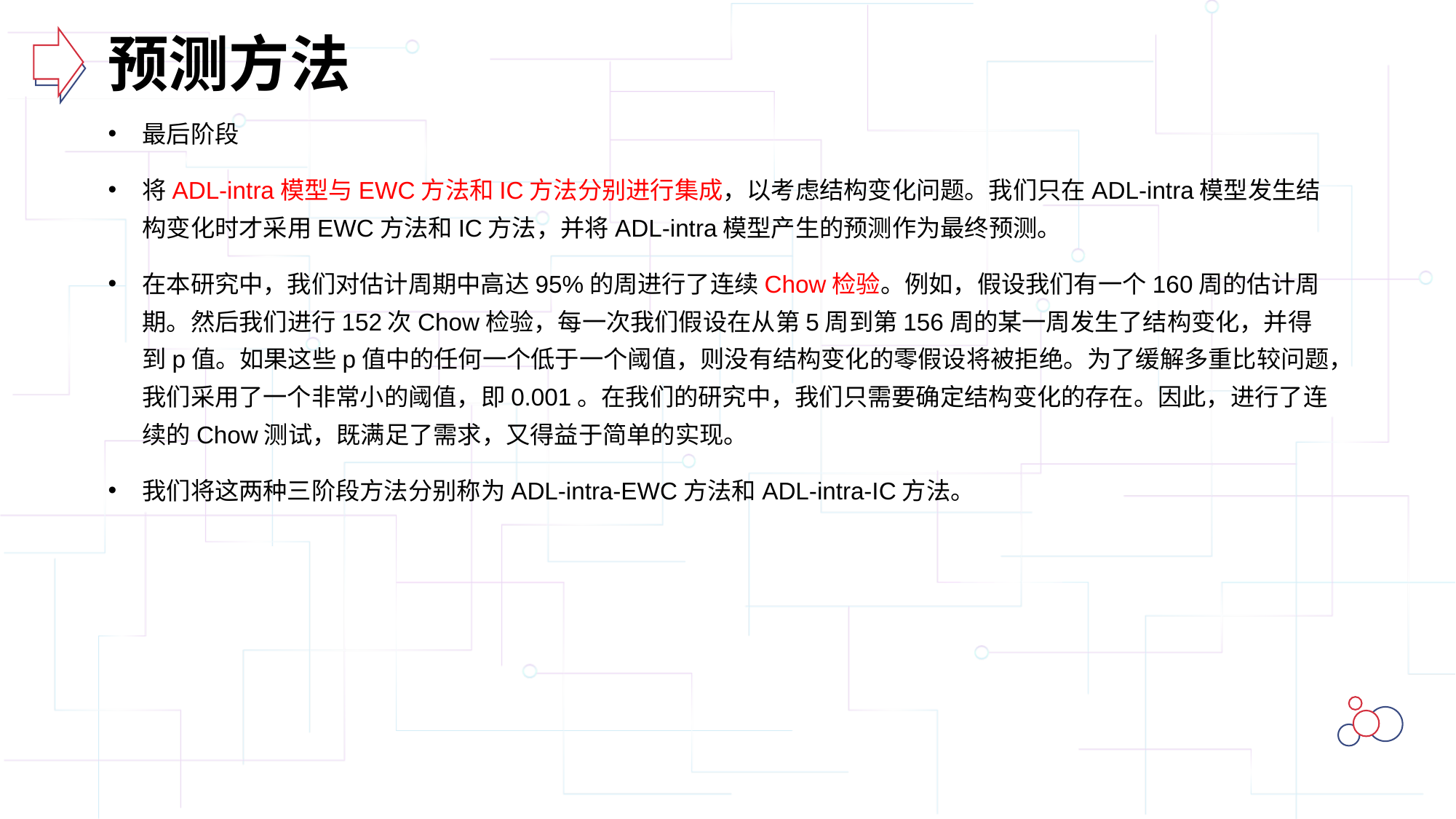

预测方法
最后阶段
将ADL-intra模型与EWC方法和IC方法分别进行集成，以考虑结构变化问题。我们只在ADL-intra模型发生结构变化时才采用EWC方法和IC方法，并将ADL-intra模型产生的预测作为最终预测。
在本研究中，我们对估计周期中高达95%的周进行了连续Chow检验。例如，假设我们有一个160周的估计周期。然后我们进行152次Chow检验，每一次我们假设在从第5周到第156周的某一周发生了结构变化，并得到p值。如果这些p值中的任何一个低于一个阈值，则没有结构变化的零假设将被拒绝。为了缓解多重比较问题，我们采用了一个非常小的阈值，即0.001。在我们的研究中，我们只需要确定结构变化的存在。因此，进行了连续的Chow测试，既满足了需求，又得益于简单的实现。
我们将这两种三阶段方法分别称为ADL-intra-EWC方法和ADL-intra-IC方法。